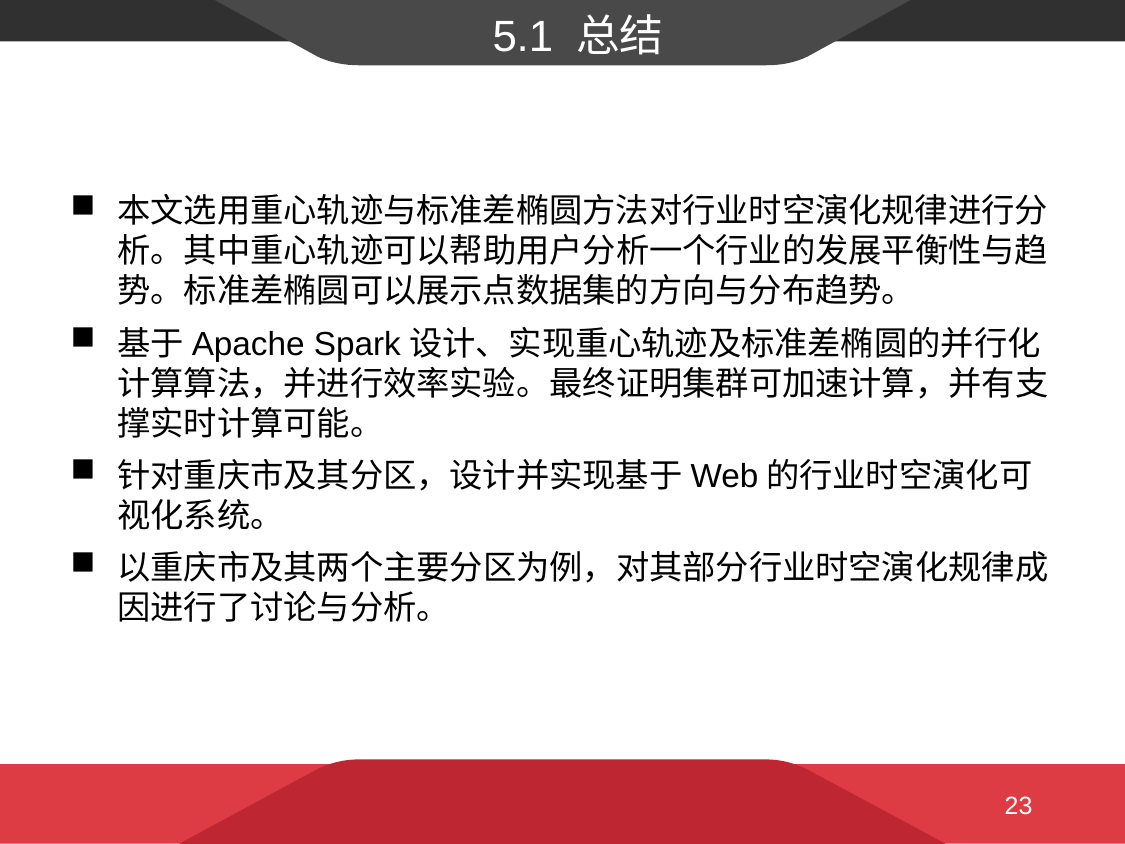

5.1 总结
本文选用重心轨迹与标准差椭圆方法对行业时空演化规律进行分析。其中重心轨迹可以帮助用户分析一个行业的发展平衡性与趋势。标准差椭圆可以展示点数据集的方向与分布趋势。
基于Apache Spark设计、实现重心轨迹及标准差椭圆的并行化计算算法，并进行效率实验。最终证明集群可加速计算，并有支撑实时计算可能。
针对重庆市及其分区，设计并实现基于Web的行业时空演化可视化系统。
以重庆市及其两个主要分区为例，对其部分行业时空演化规律成因进行了讨论与分析。

23